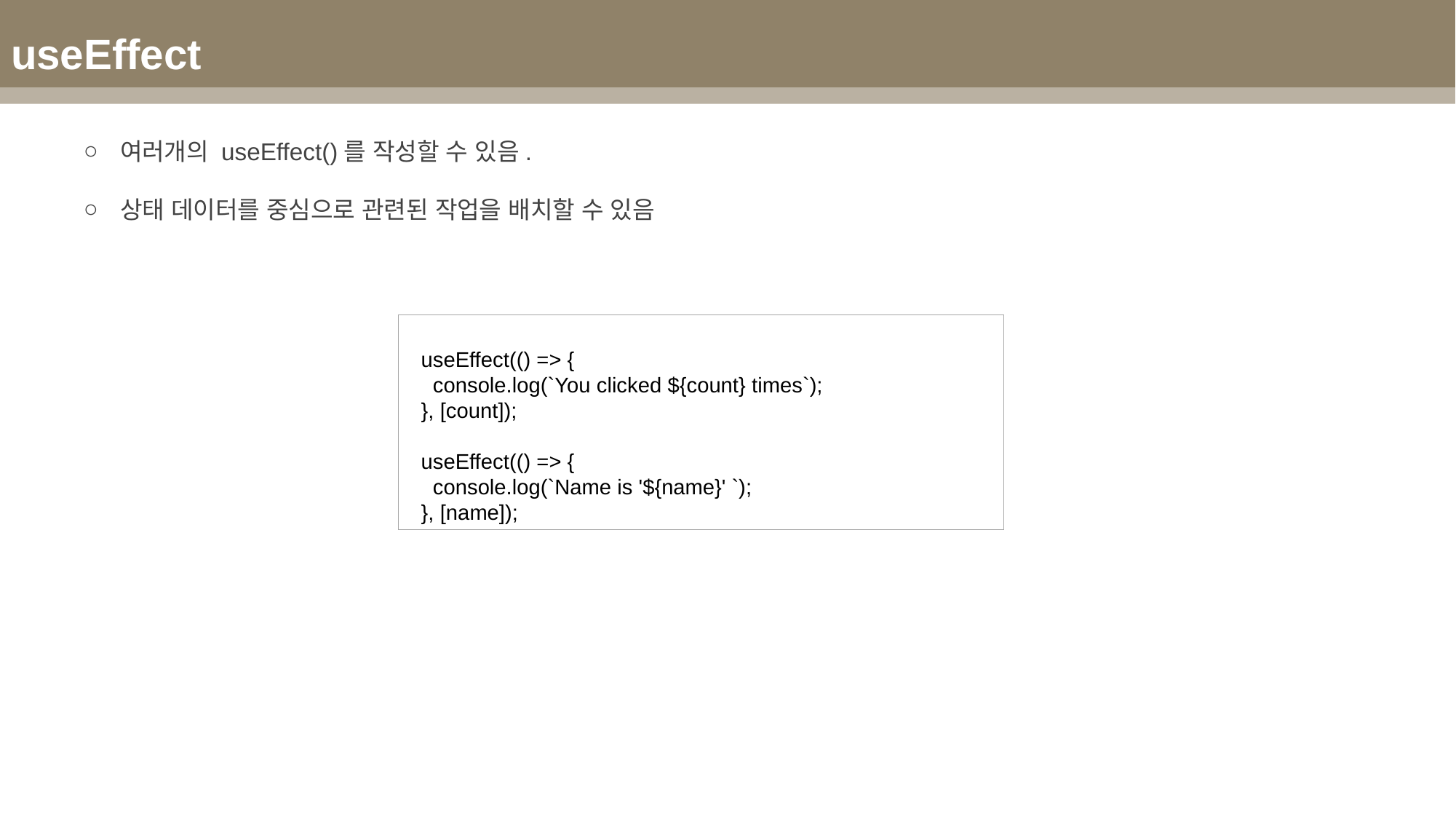

useEffect
여러개의 useEffect()를 작성할 수 있음.
상태 데이터를 중심으로 관련된 작업을 배치할 수 있음

  useEffect(() => {
    console.log(`You clicked ${count} times`);
  }, [count]);

  useEffect(() => {
    console.log(`Name is '${name}' `);
  }, [name]);